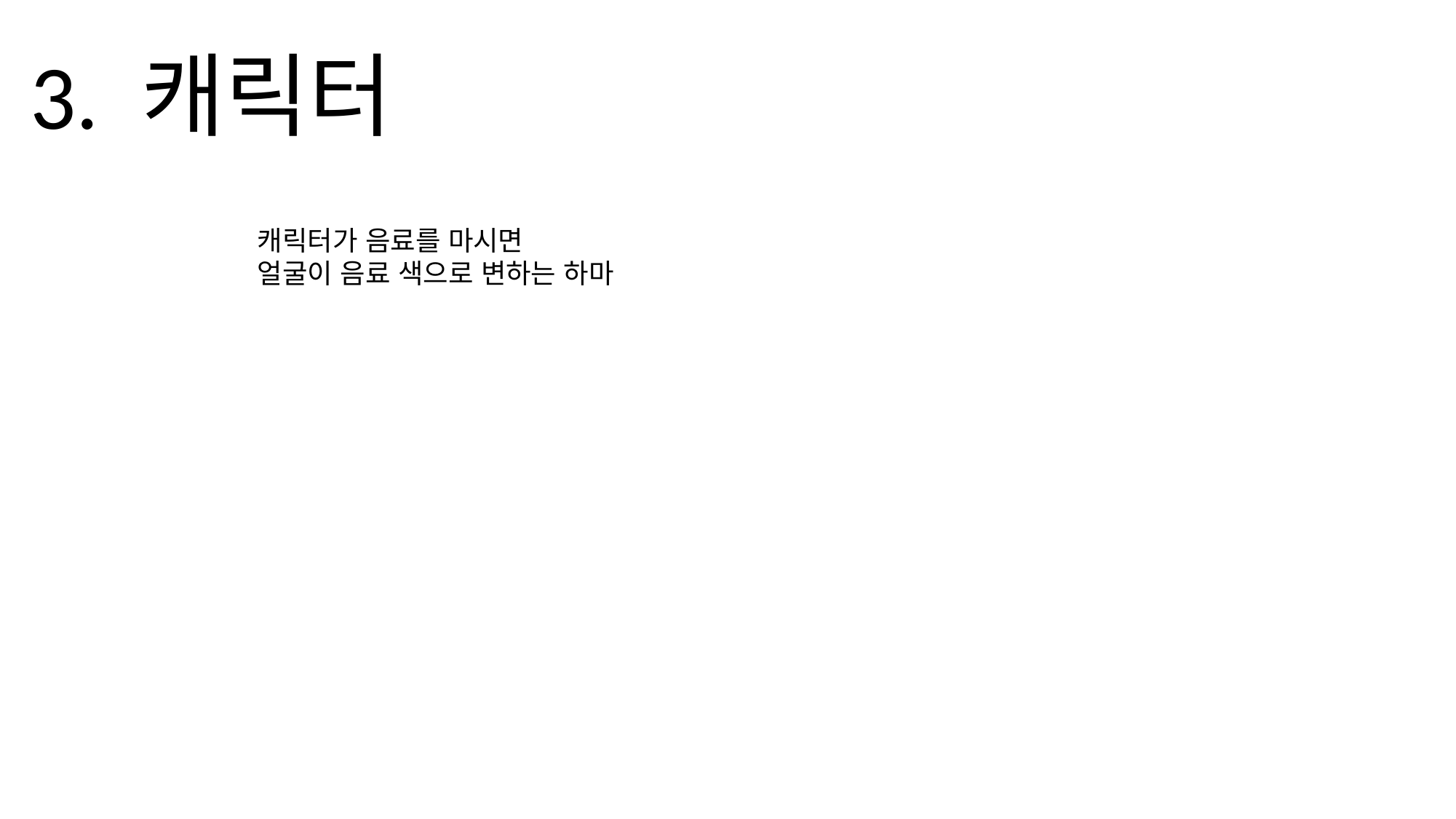

# 3. 캐릭터
캐릭터가 음료를 마시면
얼굴이 음료 색으로 변하는 하마